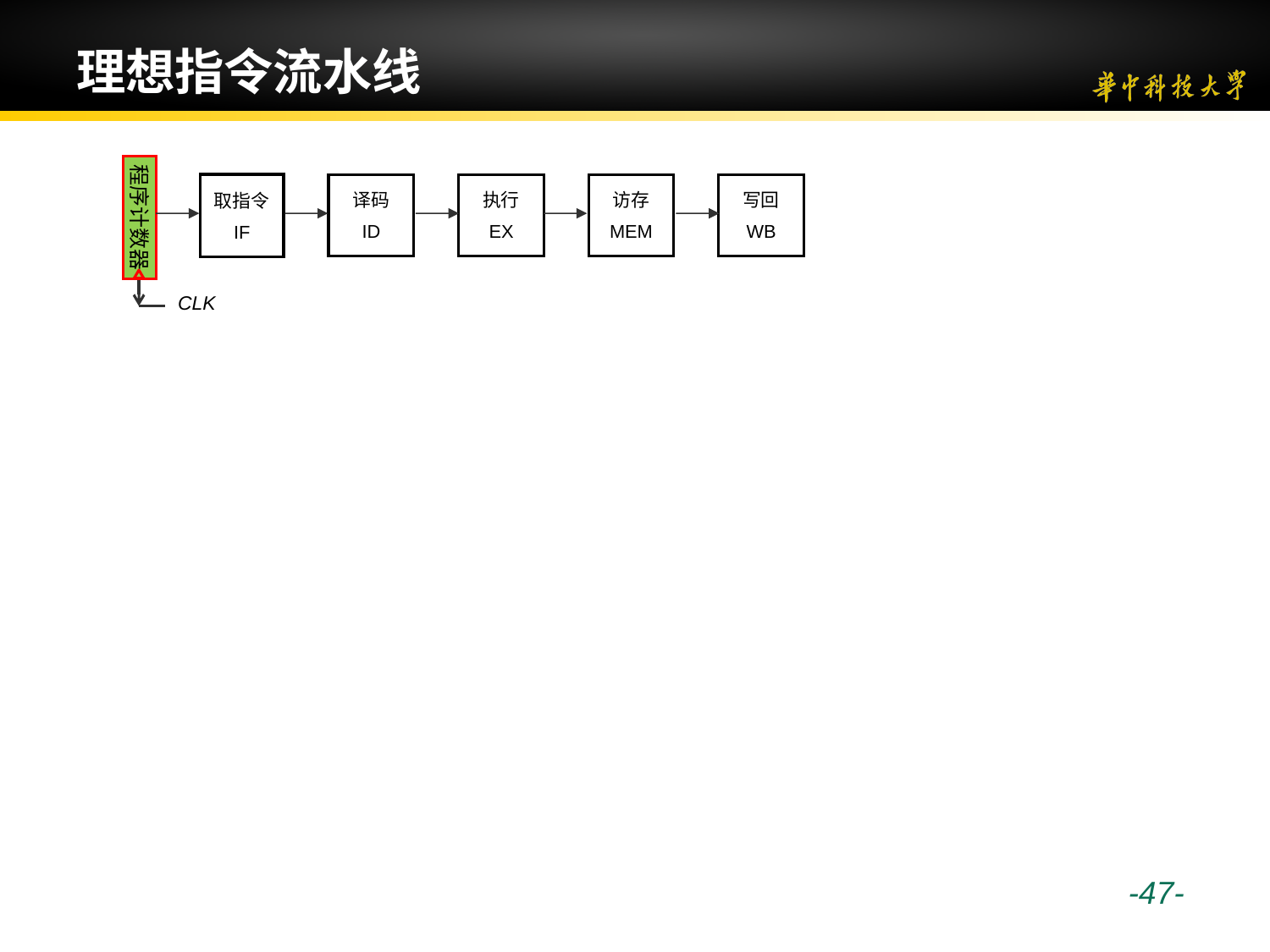

# 理想指令流水线
程序计数器

取指令
IF
译码
ID
执行
EX
访存
MEM
写回
WB
CLK
 -47-